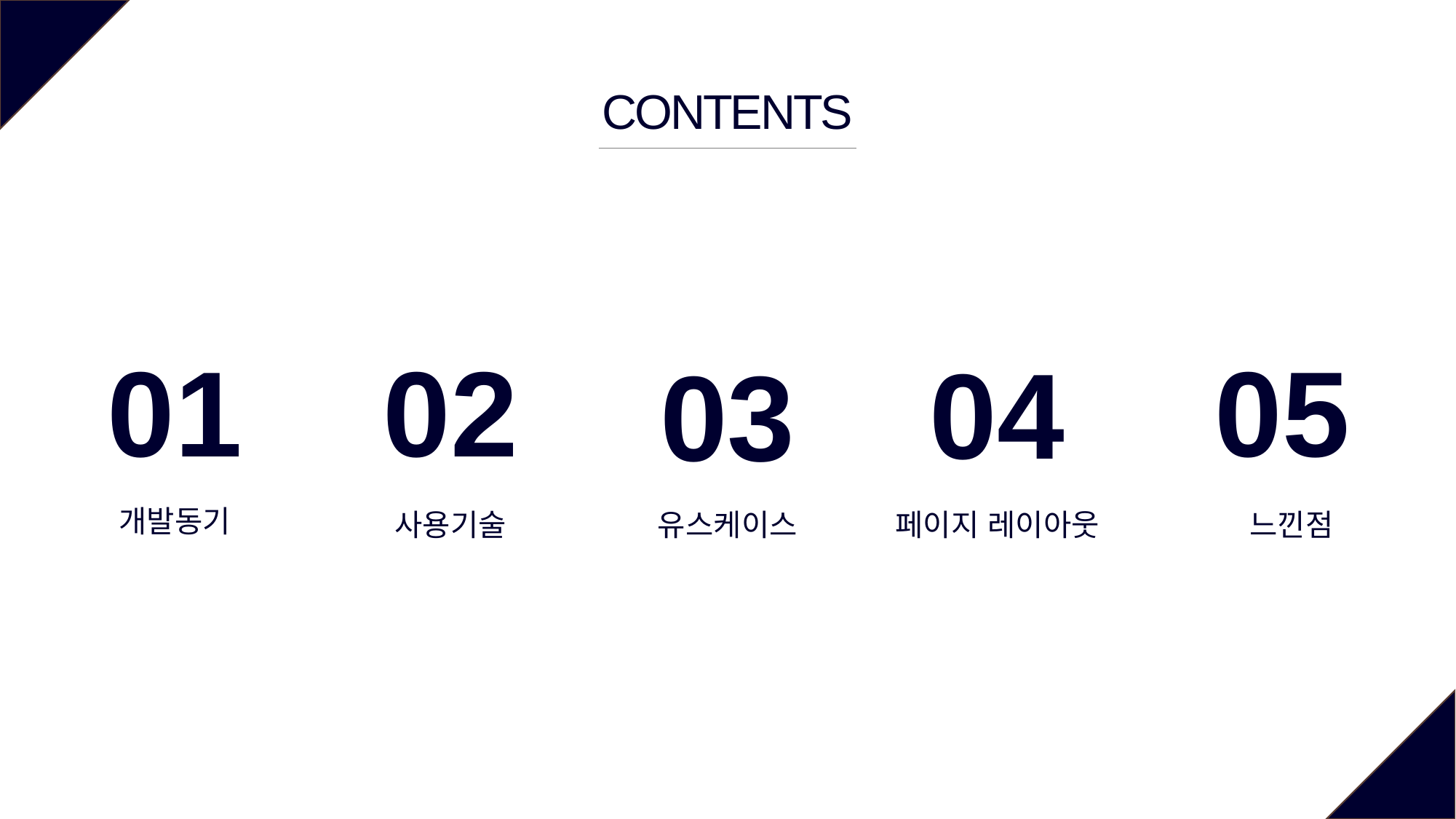

CONTENTS
05
01
02
04
03
개발동기

사용기술
유스케이스
페이지 레이아웃
느낀점